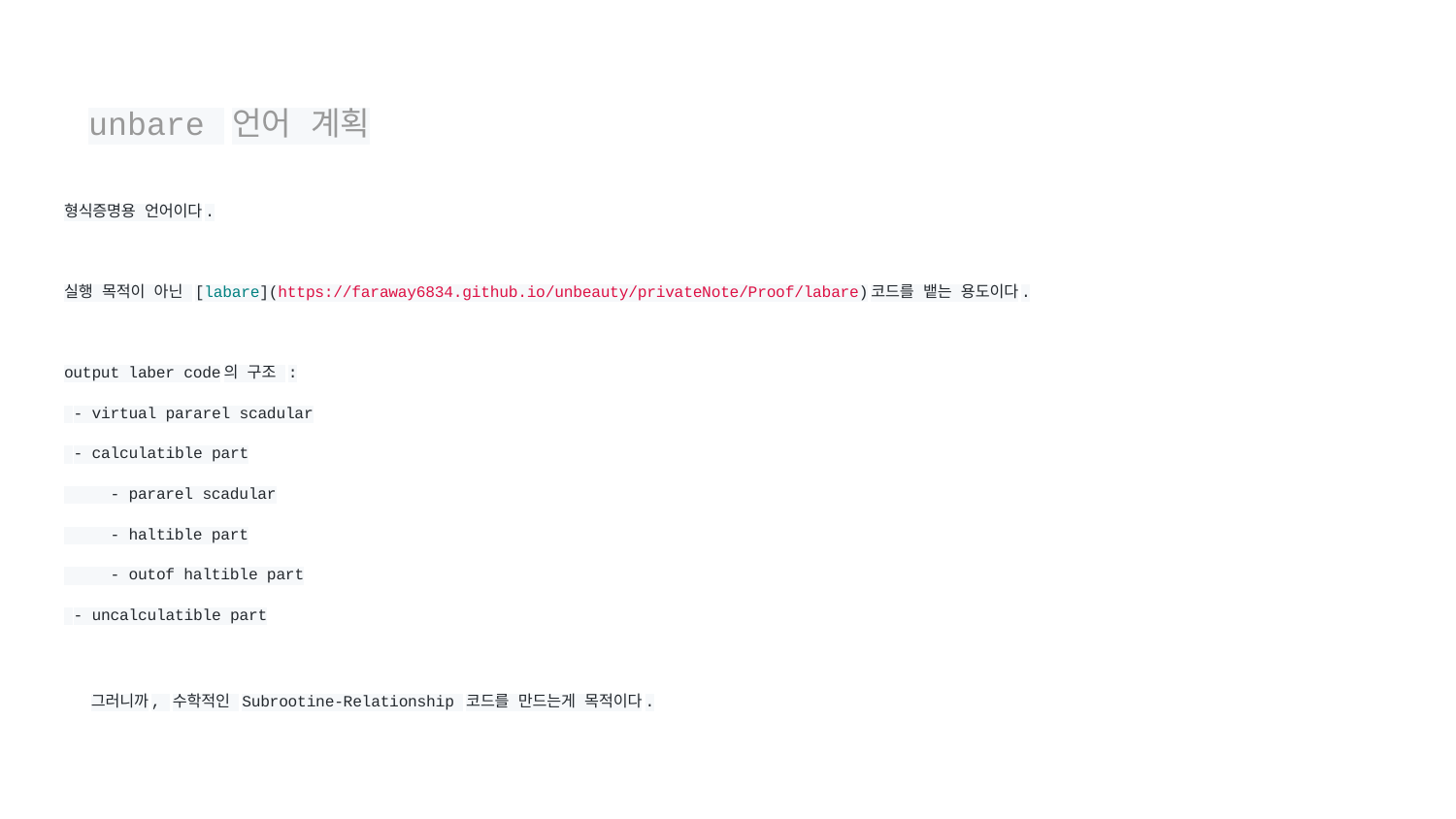

# unbare 언어 계획
형식증명용 언어이다.

실행 목적이 아닌 [labare](https://faraway6834.github.io/unbeauty/privateNote/Proof/labare)코드를 뱉는 용도이다.

output laber code의 구조 :
 - virtual pararel scadular
 - calculatible part
     - pararel scadular
     - haltible part
     - outof haltible part
 - uncalculatible part

그러니까, 수학적인 Subrootine-Relationship 코드를 만드는게 목적이다.